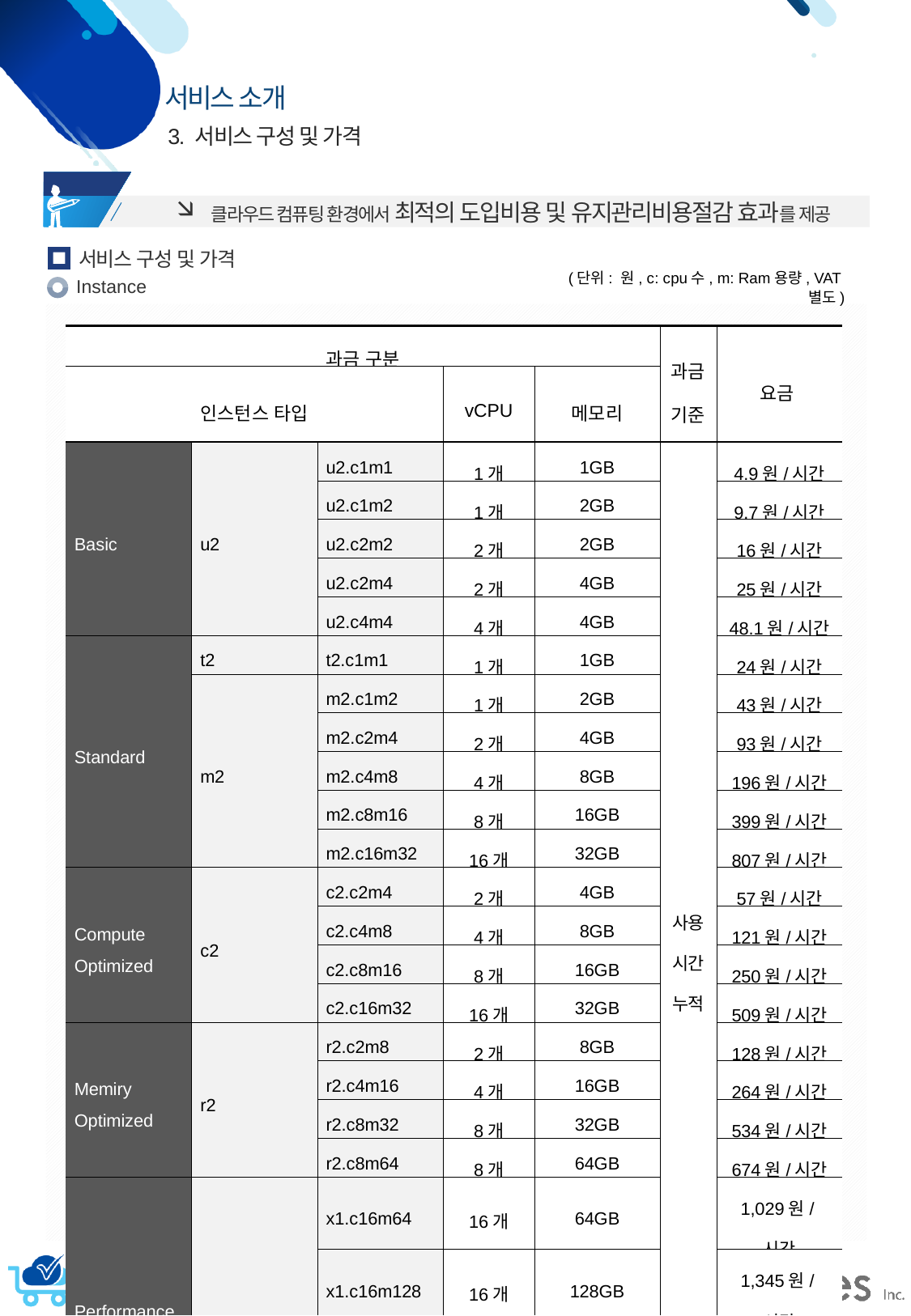

3. 서비스 구성 및 가격
 클라우드 컴퓨팅 환경에서 최적의 도입비용 및 유지관리비용절감 효과를 제공
서비스 구성 및 가격

Instance

(단위: 원, c: cpu수, m: Ram용량, VAT별도)

| 과금 구분 |  |  |  |  | 과금 기준 | 요금 |
| --- | --- | --- | --- | --- | --- | --- |
| 인스턴스 타입 |  |  | vCPU | 메모리 |  |  |
| Basic | u2 | u2.c1m1 | 1개 | 1GB | 사용 시간 누적 | 4.9원/시간 |
|  |  | u2.c1m2 | 1개 | 2GB |  | 9.7원/시간 |
|  |  | u2.c2m2 | 2개 | 2GB |  | 16원/시간 |
|  |  | u2.c2m4 | 2개 | 4GB |  | 25원/시간 |
|  |  | u2.c4m4 | 4개 | 4GB |  | 48.1원/시간 |
| Standard | t2 | t2.c1m1 | 1개 | 1GB |  | 24원/시간 |
|  | m2 | m2.c1m2 | 1개 | 2GB |  | 43원/시간 |
|  |  | m2.c2m4 | 2개 | 4GB |  | 93원/시간 |
|  |  | m2.c4m8 | 4개 | 8GB |  | 196원/시간 |
|  |  | m2.c8m16 | 8개 | 16GB |  | 399원/시간 |
|  |  | m2.c16m32 | 16개 | 32GB |  | 807원/시간 |
| Compute Optimized | c2 | c2.c2m4 | 2개 | 4GB |  | 57원/시간 |
|  |  | c2.c4m8 | 4개 | 8GB |  | 121원/시간 |
|  |  | c2.c8m16 | 8개 | 16GB |  | 250원/시간 |
|  |  | c2.c16m32 | 16개 | 32GB |  | 509원/시간 |
| Memiry Optimized | r2 | r2.c2m8 | 2개 | 8GB |  | 128원/시간 |
|  |  | r2.c4m16 | 4개 | 16GB |  | 264원/시간 |
|  |  | r2.c8m32 | 8개 | 32GB |  | 534원/시간 |
|  |  | r2.c8m64 | 8개 | 64GB |  | 674원/시간 |
| Performance Optimized | x1 | x1.c16m64 | 16개 | 64GB |  | 1,029원/시간 |
|  |  | x1.c16m128 | 16개 | 128GB |  | 1,345원/시간 |
|  |  | x1.c32m128 | 32개 | 128GB |  | 2,058원/시간 |
|  |  | x1.c32m256 | 32개 | 256GB |  | 2,775원/시간 |